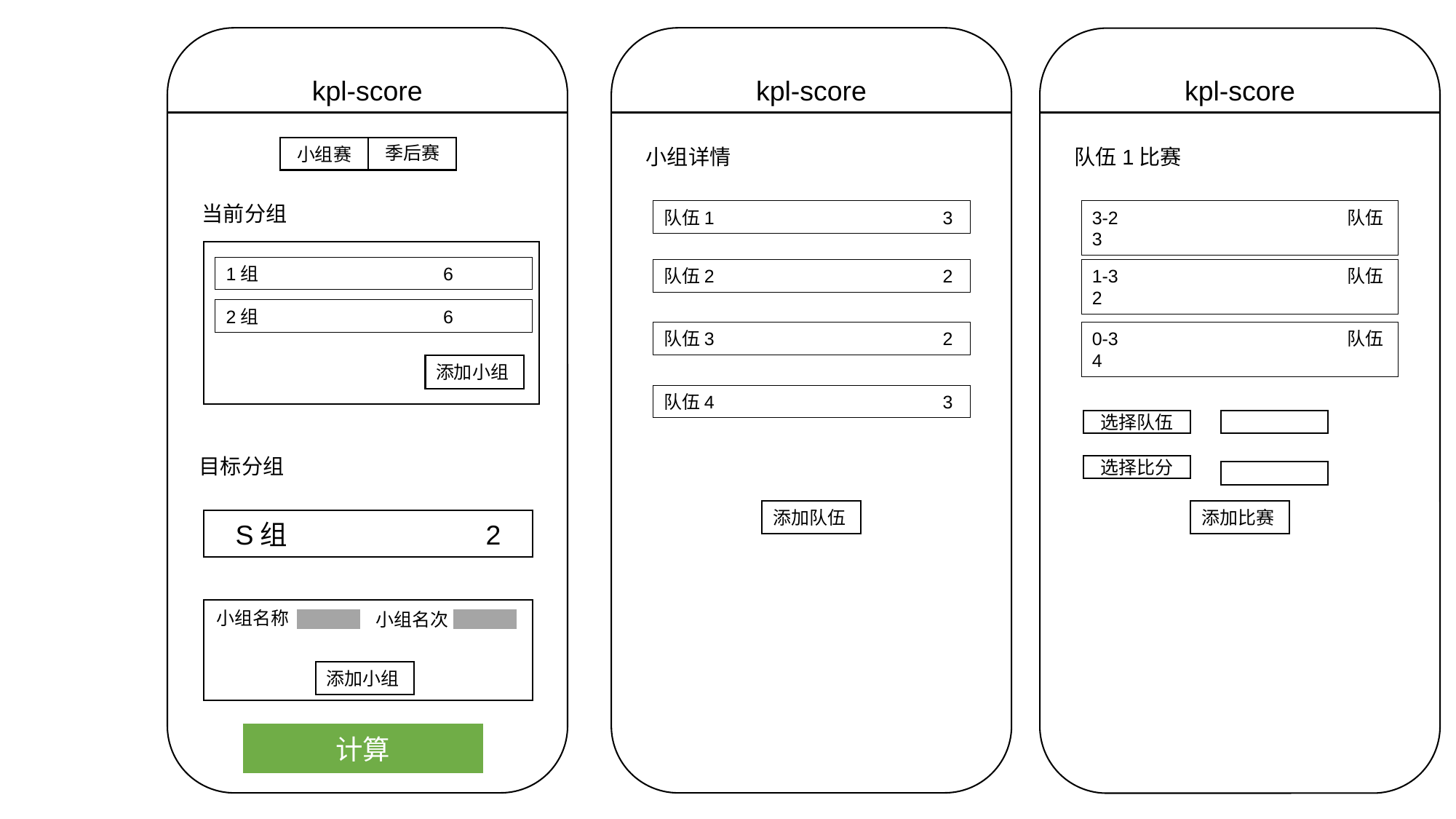

kpl-score
kpl-score
kpl-score
季后赛
小组赛

小组详情
队伍1比赛
当前分组
队伍1                                             3
3-2                                            队伍3

1组                                             6
队伍2                                             2
1-3                                            队伍2
2组                                             6
队伍3                                             2
0-3                                            队伍4
添加小组
队伍4                                             3
选择队伍

目标分组
选择比分

添加队伍
添加比赛
S组                               2

小组名称
小组名次

添加小组
计算